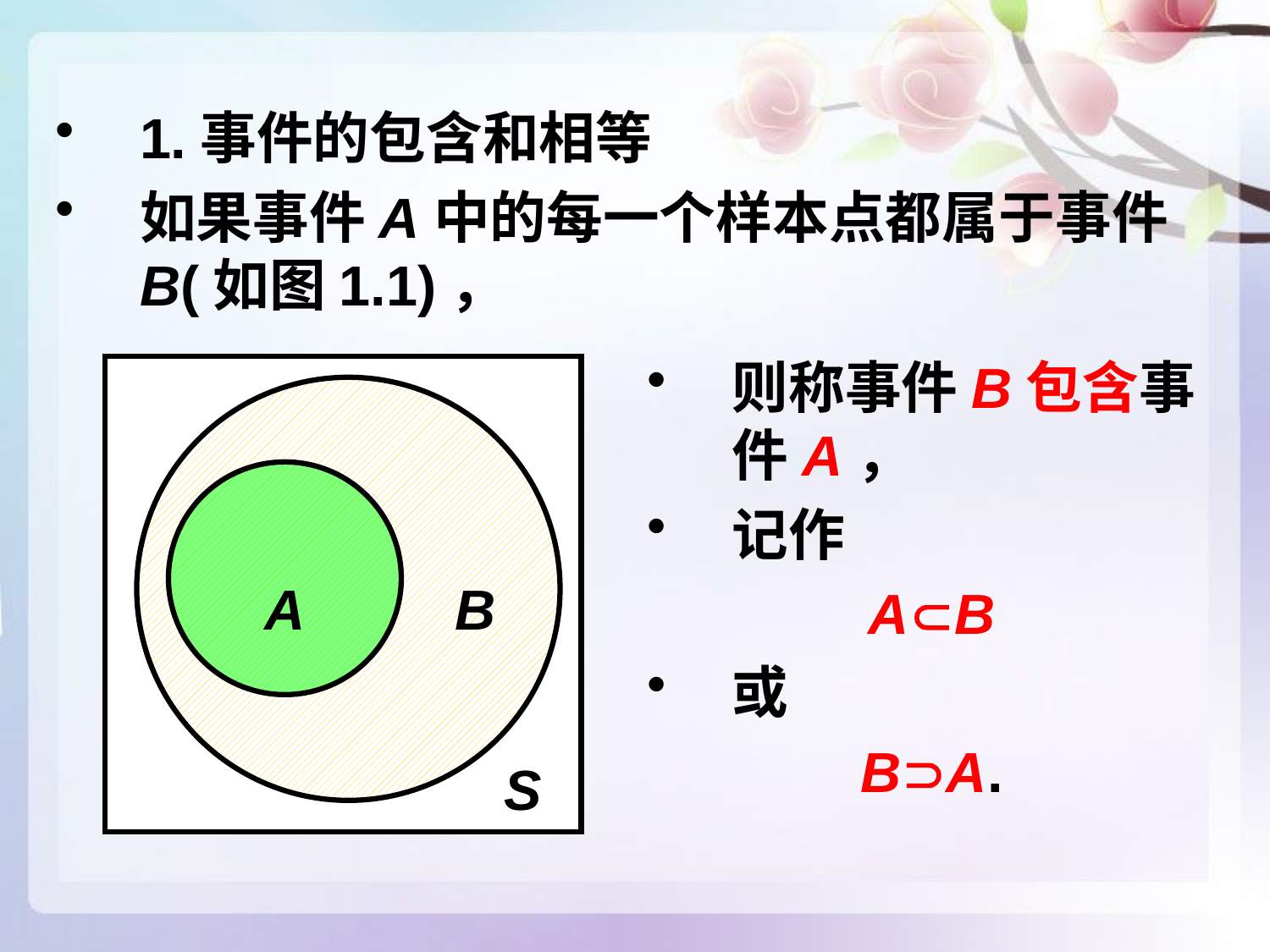

1.事件的包含和相等
如果事件A中的每一个样本点都属于事件B(如图1.1)，
则称事件B包含事件A，
记作
A⊂B
或
B⊃A.

A
B
S